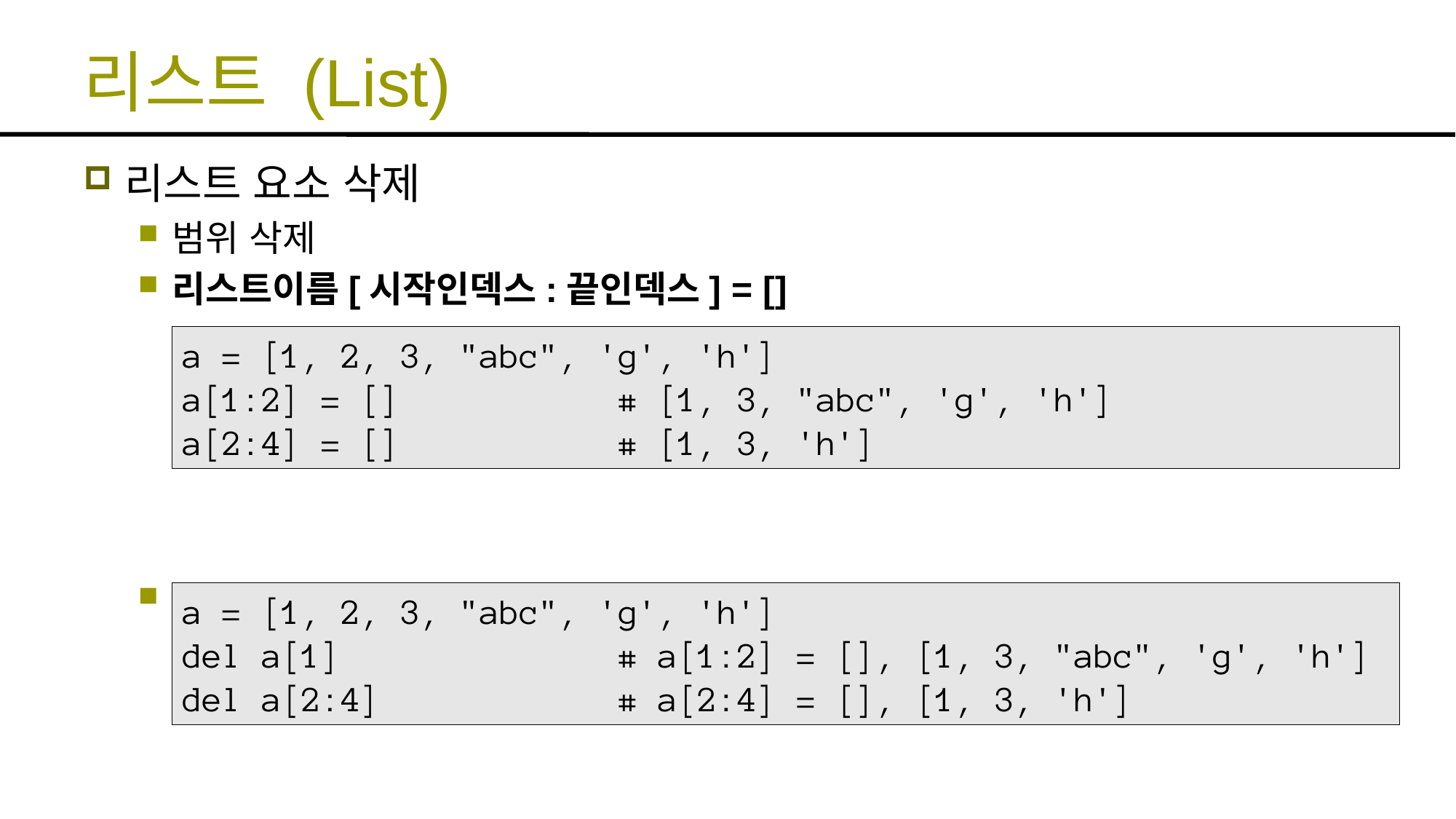

# 리스트 (List)
리스트 요소 삭제
범위 삭제
리스트이름[시작인덱스:끝인덱스] = []

del 함수 사용해서 특정 요소 삭제

a = [1, 2, 3, "abc", 'g', 'h']
a[1:2] = []           # [1, 3, "abc", 'g', 'h']
a[2:4] = []           # [1, 3, 'h']
a = [1, 2, 3, "abc", 'g', 'h']
del a[1]              # a[1:2] = [], [1, 3, "abc", 'g', 'h']
del a[2:4]            # a[2:4] = [], [1, 3, 'h']